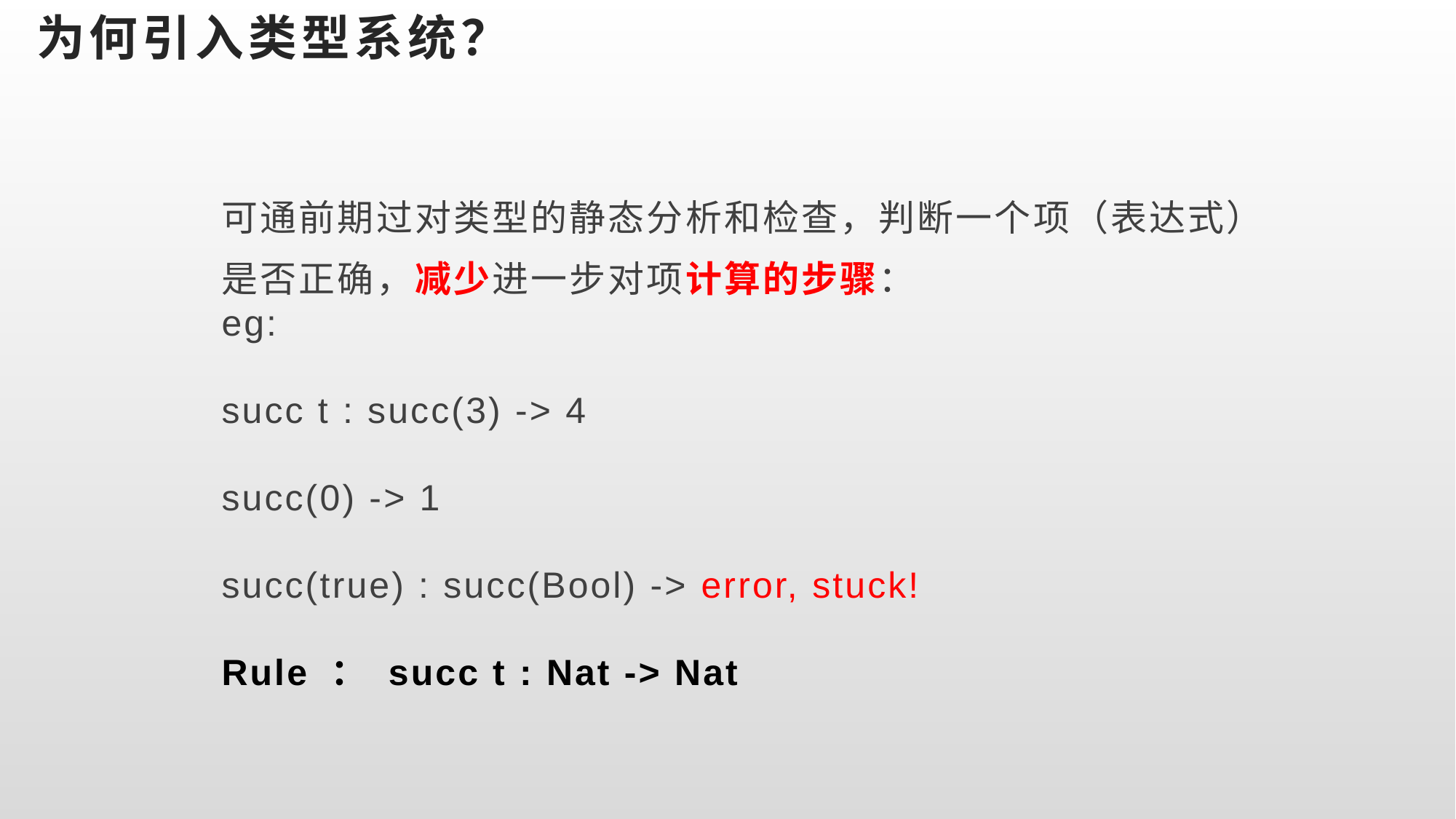

# 为何引入类型系统？
可通前期过对类型的静态分析和检查，判断一个项（表达式）是否正确，减少进一步对项计算的步骤：
eg:

succ t : succ(3) -> 4

succ(0) -> 1

succ(true) : succ(Bool) -> error, stuck!

Rule ： succ t : Nat -> Nat